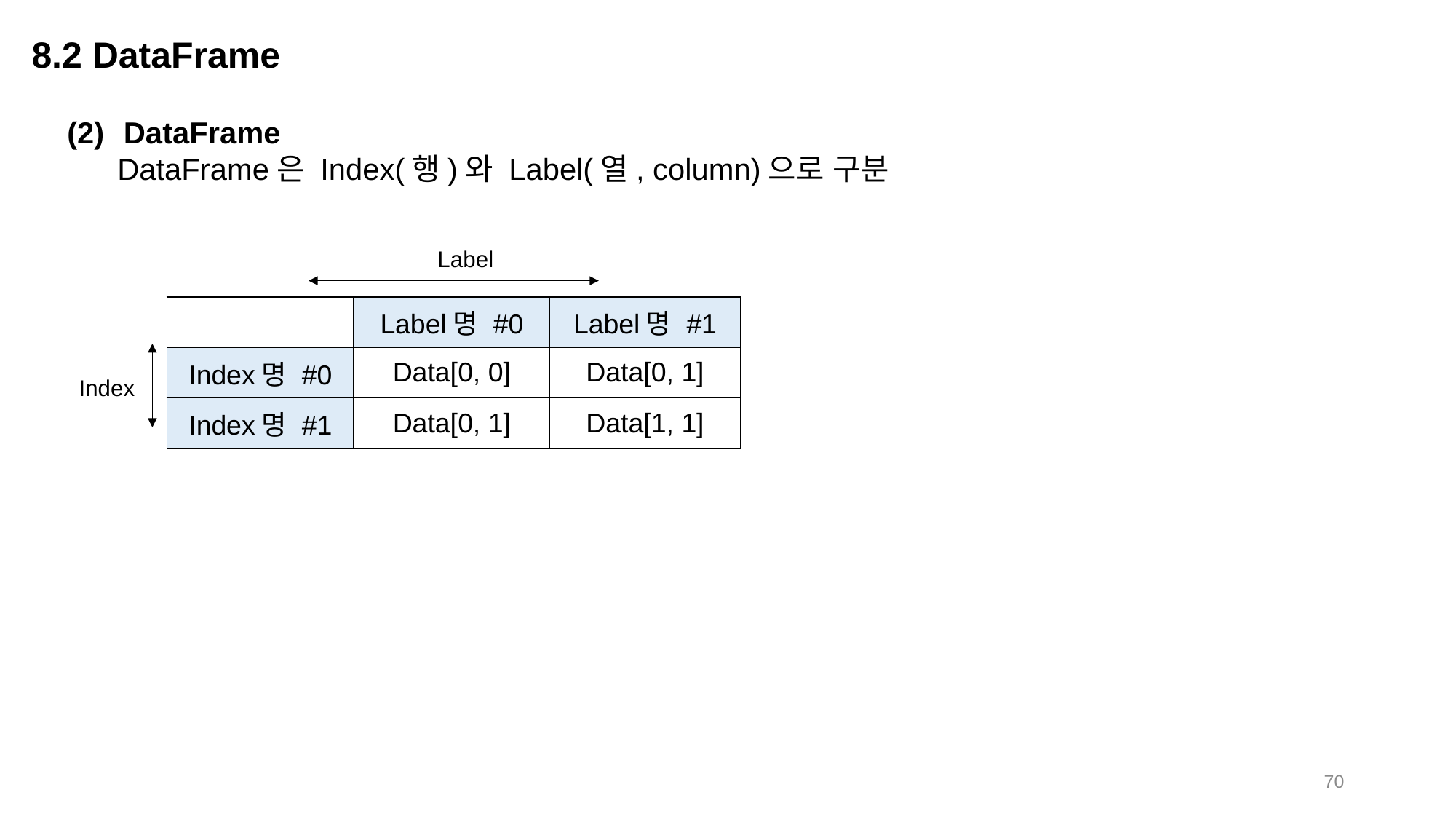

8.2 DataFrame
(2)   DataFrame
      DataFrame은 Index(행)와 Label(열, column)으로 구분
Label
|  | Label명 #0 | Label명 #1 |
| --- | --- | --- |
| Index명 #0 | Data[0, 0] | Data[0, 1] |
| Index명 #1 | Data[0, 1] | Data[1, 1] |
Index
70